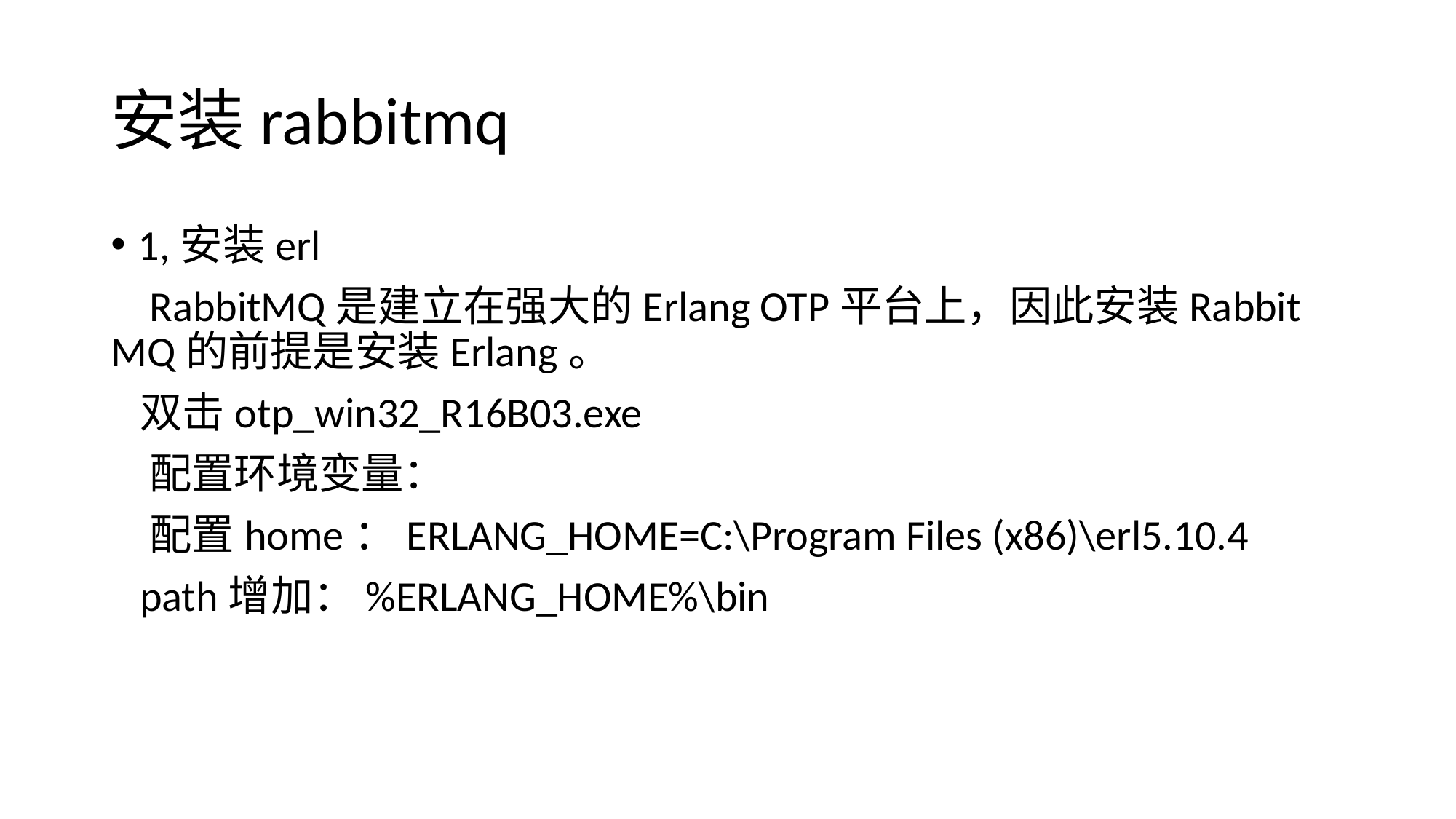

# 安装rabbitmq
1,安装erl
    RabbitMQ是建立在强大的Erlang OTP平台上，因此安装Rabbit MQ的前提是安装Erlang。
  双击otp_win32_R16B03.exe
   配置环境变量：
   配置home：ERLANG_HOME=C:\Program Files (x86)\erl5.10.4
   path增加：%ERLANG_HOME%\bin